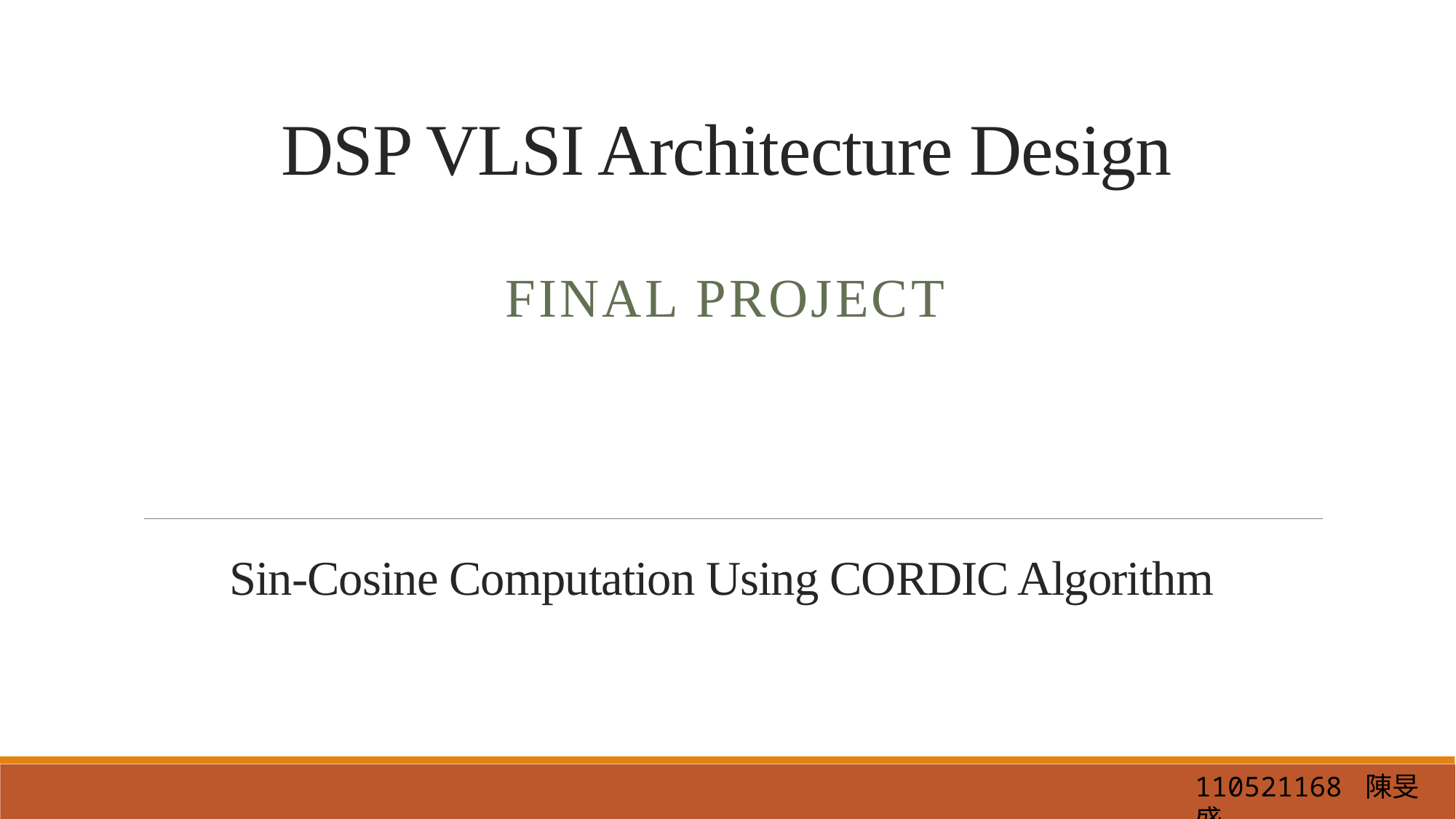

# DSP VLSI Architecture Design
FINAL PROJECT
Sin-Cosine Computation Using CORDIC Algorithm
110521168 陳旻盛